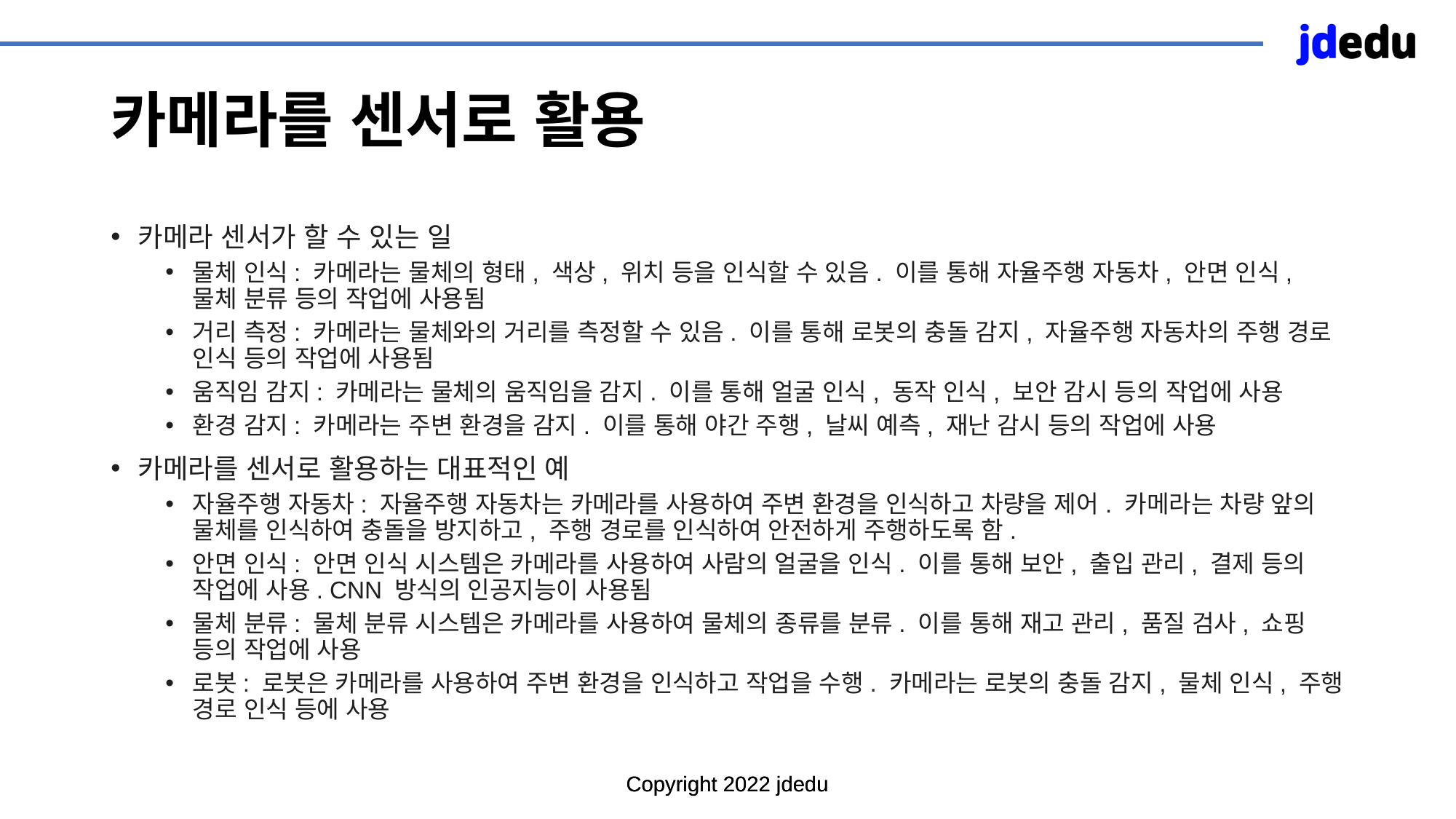

# 카메라를 센서로 활용
카메라 센서가 할 수 있는 일
물체 인식: 카메라는 물체의 형태, 색상, 위치 등을 인식할 수 있음. 이를 통해 자율주행 자동차, 안면 인식, 물체 분류 등의 작업에 사용됨
거리 측정: 카메라는 물체와의 거리를 측정할 수 있음. 이를 통해 로봇의 충돌 감지, 자율주행 자동차의 주행 경로 인식 등의 작업에 사용됨
움직임 감지: 카메라는 물체의 움직임을 감지. 이를 통해 얼굴 인식, 동작 인식, 보안 감시 등의 작업에 사용
환경 감지: 카메라는 주변 환경을 감지. 이를 통해 야간 주행, 날씨 예측, 재난 감시 등의 작업에 사용
카메라를 센서로 활용하는 대표적인 예
자율주행 자동차: 자율주행 자동차는 카메라를 사용하여 주변 환경을 인식하고 차량을 제어. 카메라는 차량 앞의 물체를 인식하여 충돌을 방지하고, 주행 경로를 인식하여 안전하게 주행하도록 함.
안면 인식: 안면 인식 시스템은 카메라를 사용하여 사람의 얼굴을 인식. 이를 통해 보안, 출입 관리, 결제 등의 작업에 사용. CNN 방식의 인공지능이 사용됨
물체 분류: 물체 분류 시스템은 카메라를 사용하여 물체의 종류를 분류. 이를 통해 재고 관리, 품질 검사, 쇼핑 등의 작업에 사용
로봇: 로봇은 카메라를 사용하여 주변 환경을 인식하고 작업을 수행. 카메라는 로봇의 충돌 감지, 물체 인식, 주행 경로 인식 등에 사용